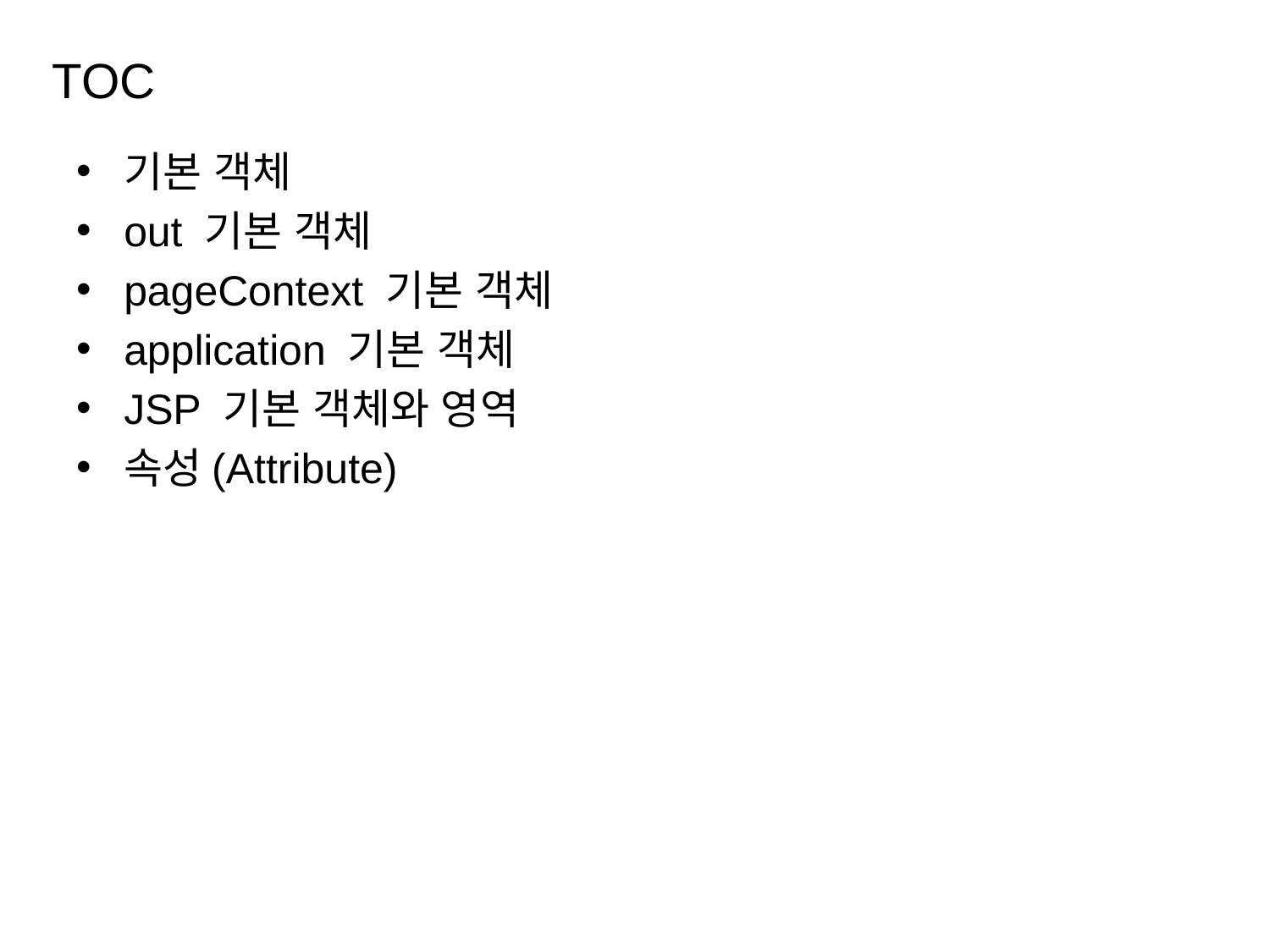

# TOC
기본 객체
out 기본 객체
pageContext 기본 객체
application 기본 객체
JSP 기본 객체와 영역
속성(Attribute)